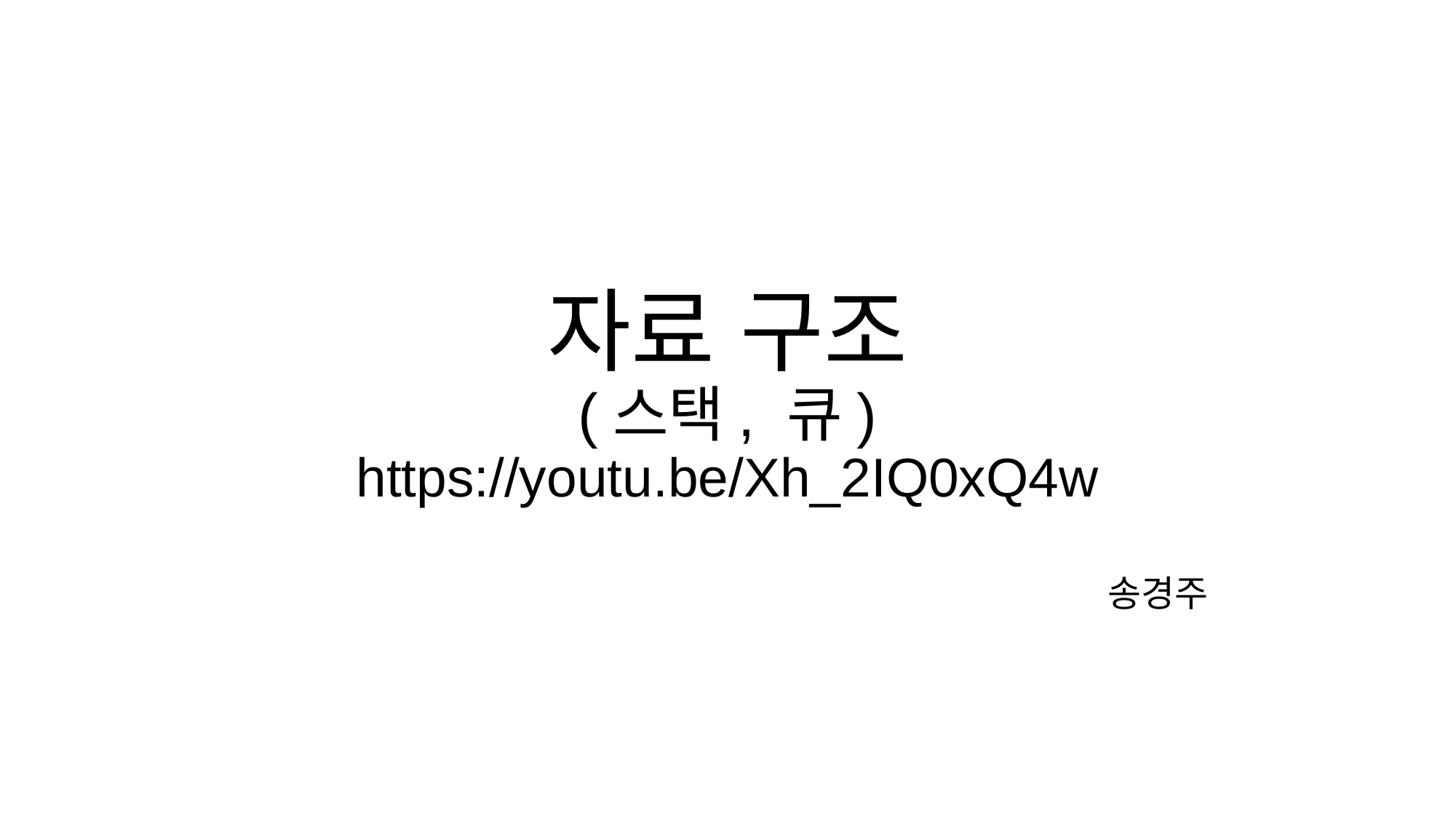

# 자료 구조 (스택, 큐) https://youtu.be/Xh_2IQ0xQ4w
송경주